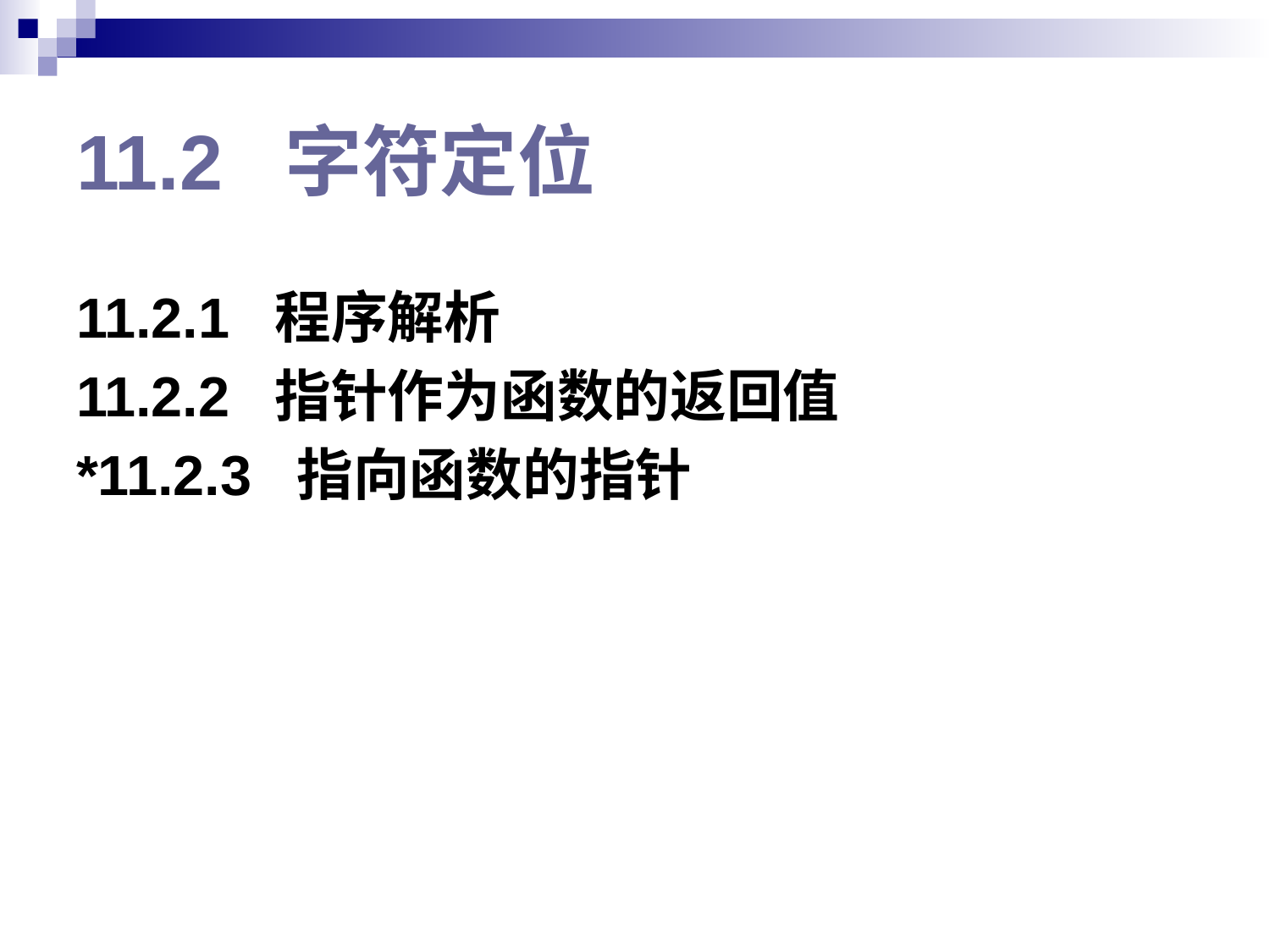

# 11.2  字符定位
11.2.1  程序解析
11.2.2  指针作为函数的返回值
*11.2.3  指向函数的指针